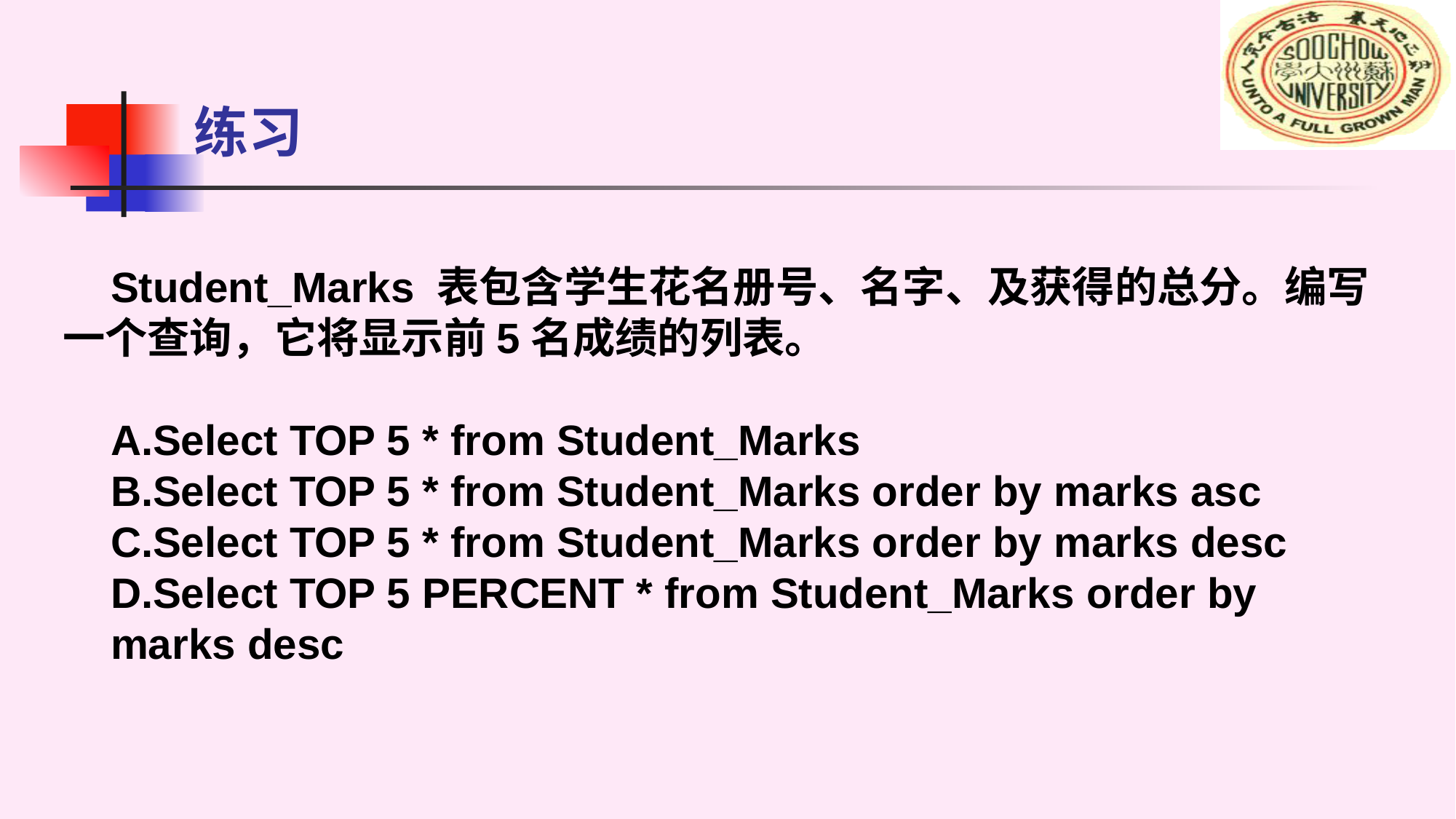

# 练习
Student_Marks 表包含学生花名册号、名字、及获得的总分。编写一个查询，它将显示前5名成绩的列表。

Select TOP 5 * from Student_Marks
Select TOP 5 * from Student_Marks order by marks asc
Select TOP 5 * from Student_Marks order by marks desc
Select TOP 5 PERCENT * from Student_Marks order by
marks desc